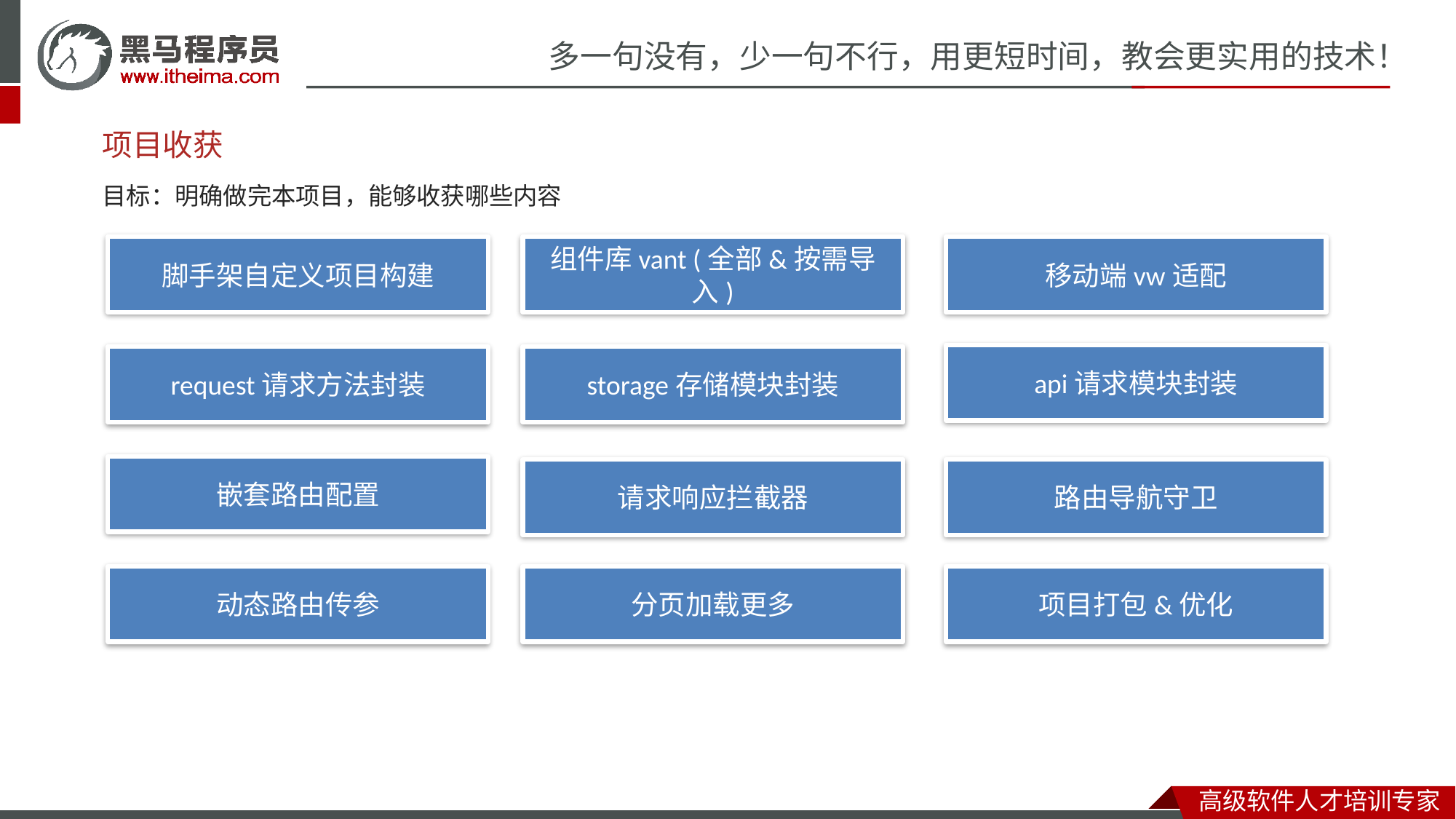

# 项目收获
目标：明确做完本项目，能够收获哪些内容
移动端vw适配
组件库vant (全部&按需导入)
脚手架自定义项目构建
api请求模块封装
storage存储模块封装
request请求方法封装
嵌套路由配置
请求响应拦截器
路由导航守卫
项目打包&优化
动态路由传参
分页加载更多